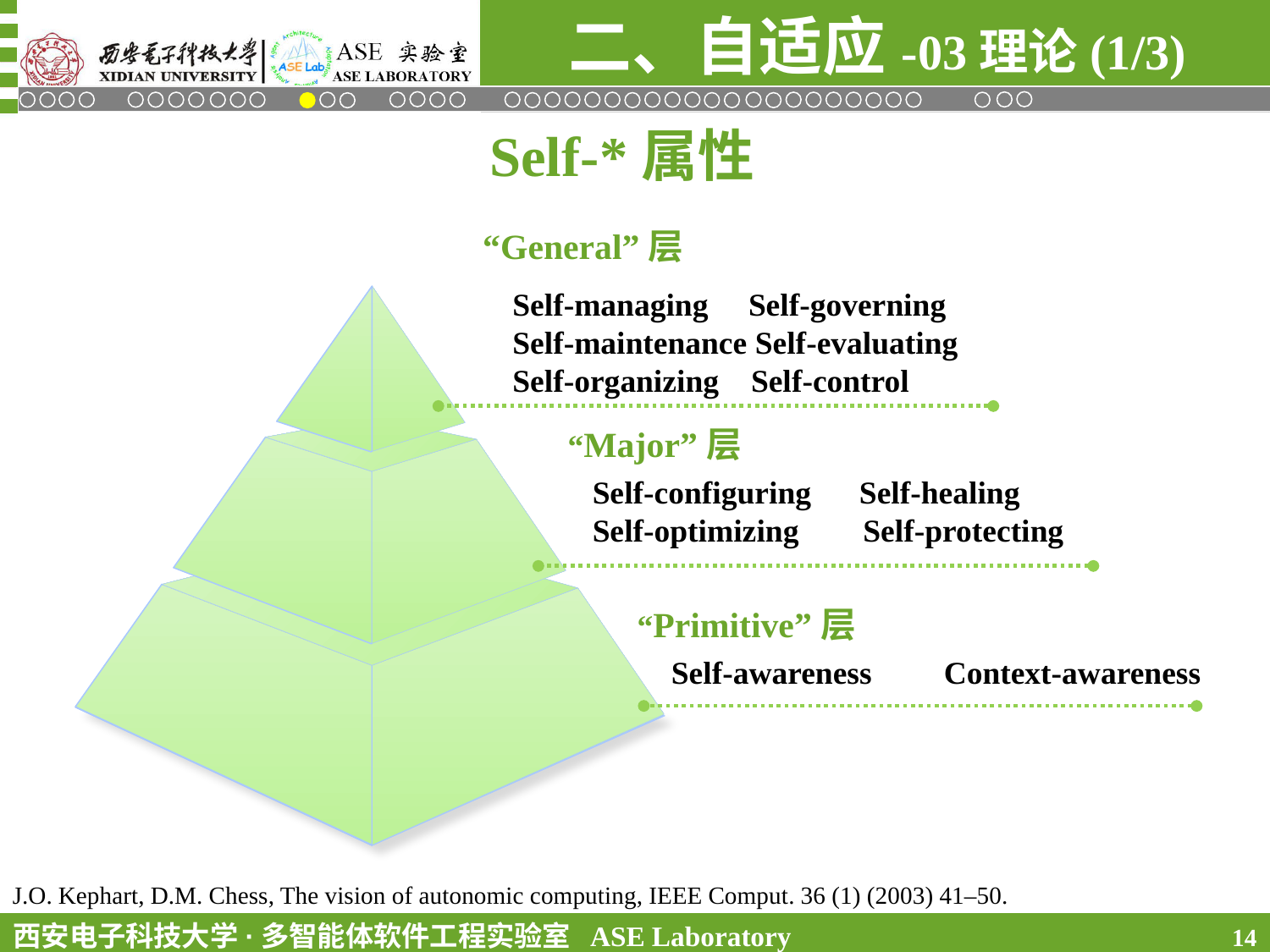

二、自适应-03理论(1/3)

Self-*属性
“General”层
Self-managing     Self-governing
Self-maintenance Self-evaluating       Self-organizing    Self-control

“Major”层
Self-configuring      Self-healing
Self-optimizing        Self-protecting
“Primitive”层
Self-awareness         Context-awareness
J.O. Kephart, D.M. Chess, The vision of autonomic computing, IEEE Comput. 36 (1) (2003) 41–50.
14